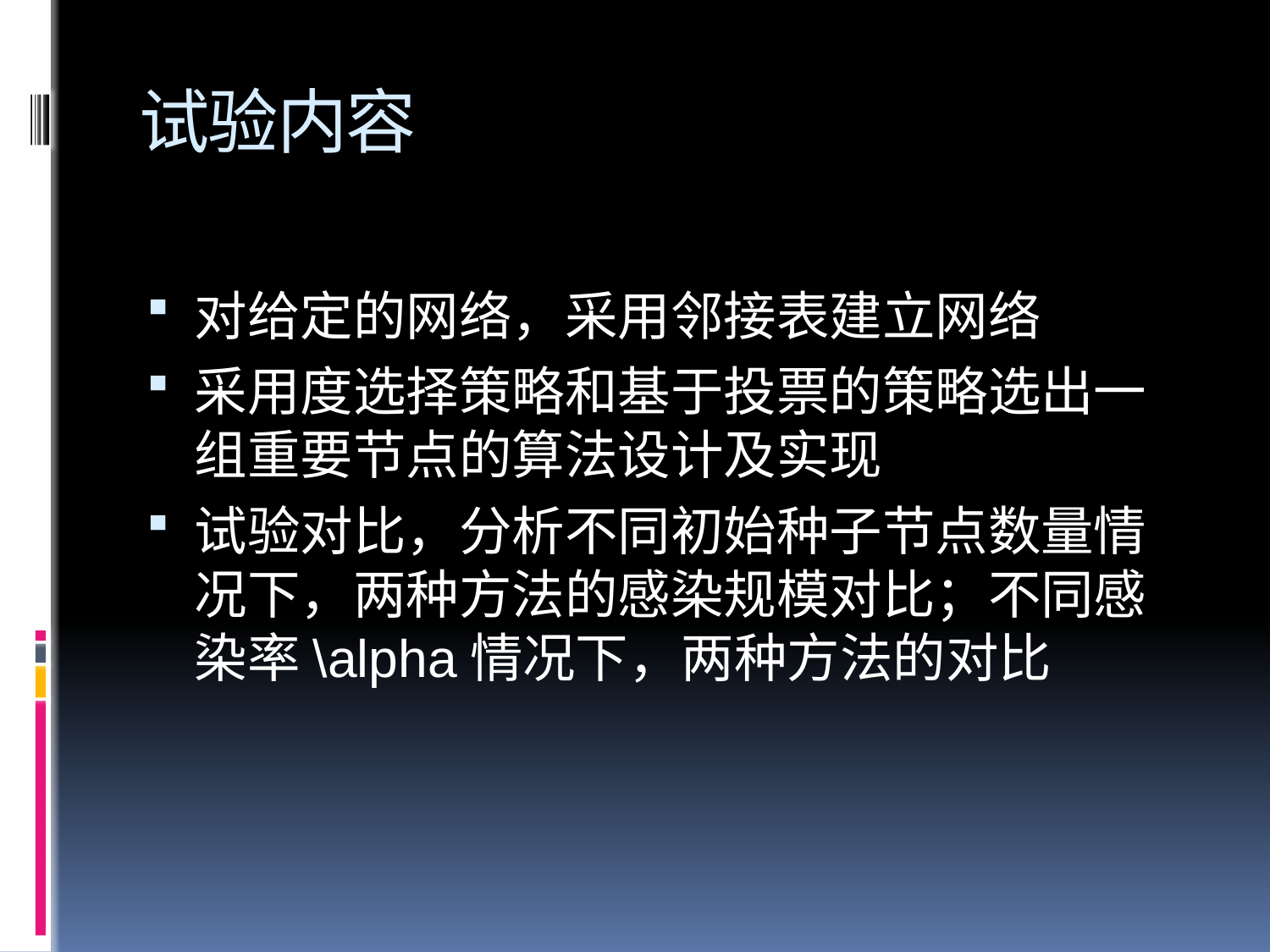

# 试验内容
对给定的网络，采用邻接表建立网络
采用度选择策略和基于投票的策略选出一组重要节点的算法设计及实现
试验对比，分析不同初始种子节点数量情况下，两种方法的感染规模对比；不同感染率\alpha情况下，两种方法的对比